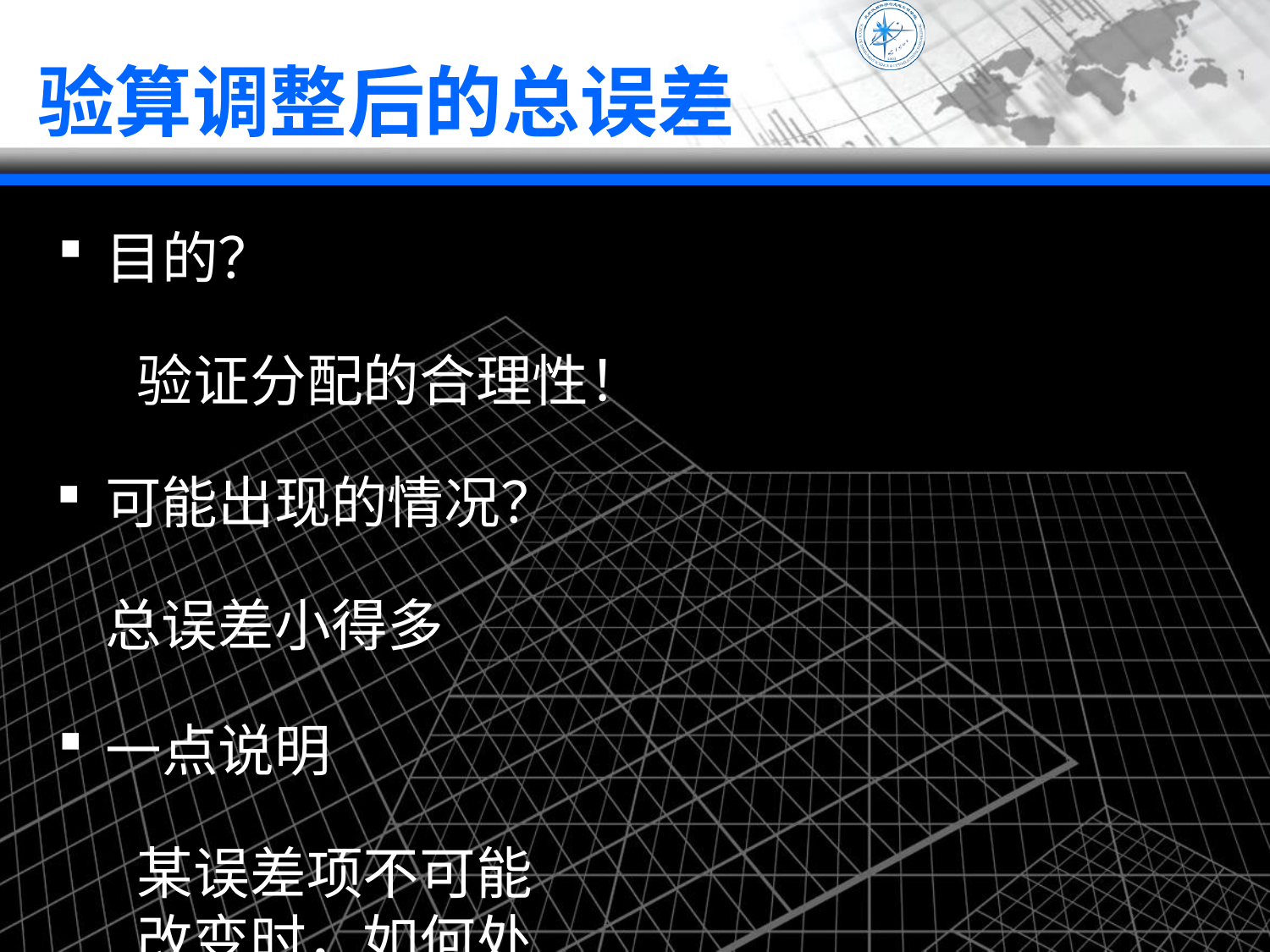

# 验算调整后的总误差
目的？
验证分配的合理性！
可能出现的情况？ 总误差小得多

一点说明
某误差项不可能改变时，如何处理？